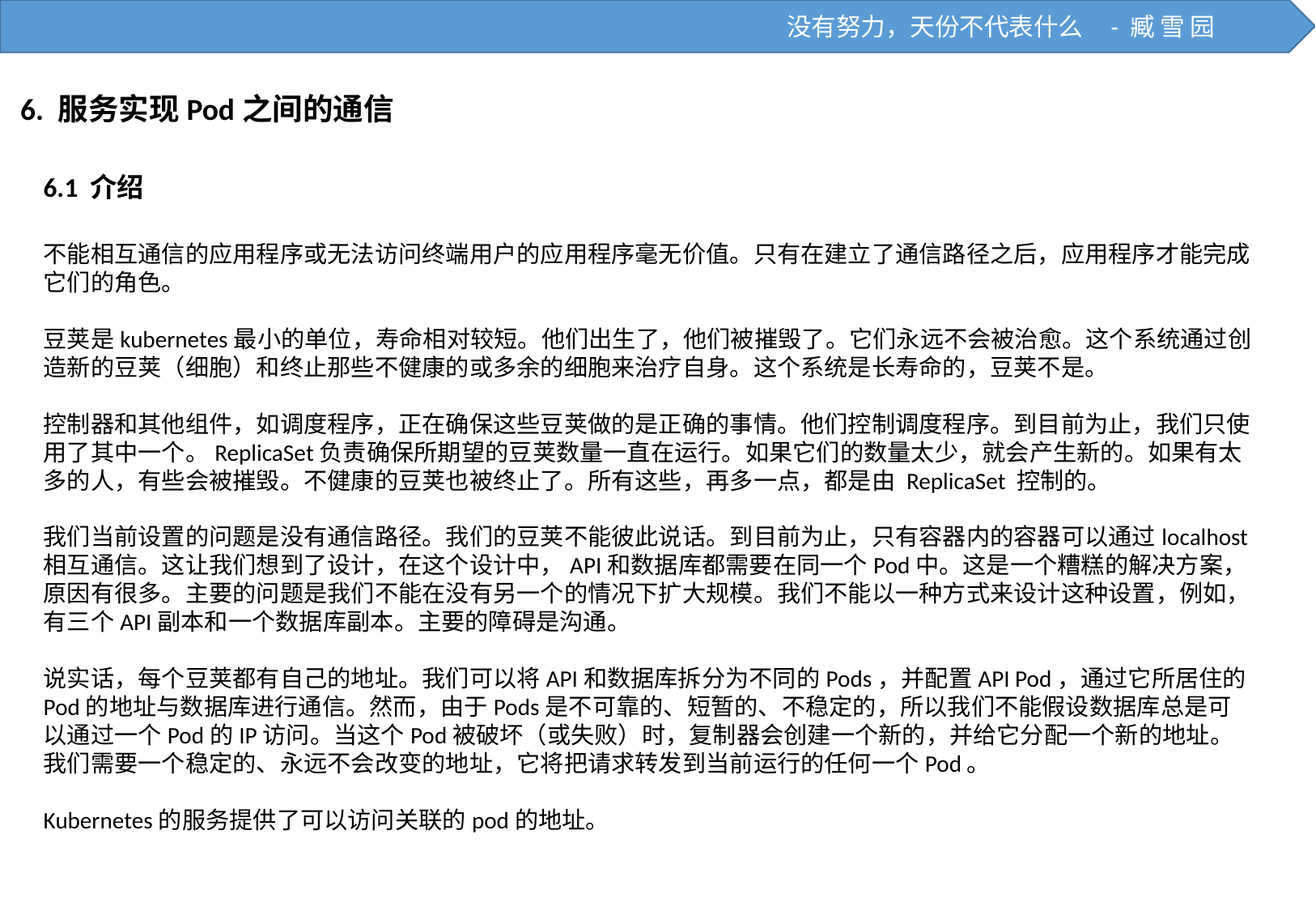

没有努力，天份不代表什么    - 臧 雪 园
6. 服务实现Pod之间的通信
6.1 介绍

不能相互通信的应用程序或无法访问终端用户的应用程序毫无价值。只有在建立了通信路径之后，应用程序才能完成它们的角色。

豆荚是kubernetes最小的单位，寿命相对较短。他们出生了，他们被摧毁了。它们永远不会被治愈。这个系统通过创造新的豆荚（细胞）和终止那些不健康的或多余的细胞来治疗自身。这个系统是长寿命的，豆荚不是。

控制器和其他组件，如调度程序，正在确保这些豆荚做的是正确的事情。他们控制调度程序。到目前为止，我们只使用了其中一个。ReplicaSet负责确保所期望的豆荚数量一直在运行。如果它们的数量太少，就会产生新的。如果有太多的人，有些会被摧毁。不健康的豆荚也被终止了。所有这些，再多一点，都是由 ReplicaSet 控制的。

我们当前设置的问题是没有通信路径。我们的豆荚不能彼此说话。到目前为止，只有容器内的容器可以通过localhost相互通信。这让我们想到了设计，在这个设计中，API和数据库都需要在同一个Pod中。这是一个糟糕的解决方案，原因有很多。主要的问题是我们不能在没有另一个的情况下扩大规模。我们不能以一种方式来设计这种设置，例如，有三个API副本和一个数据库副本。主要的障碍是沟通。

说实话，每个豆荚都有自己的地址。我们可以将API和数据库拆分为不同的Pods，并配置API Pod，通过它所居住的Pod的地址与数据库进行通信。然而，由于Pods是不可靠的、短暂的、不稳定的，所以我们不能假设数据库总是可以通过一个Pod的IP访问。当这个Pod被破坏（或失败）时，复制器会创建一个新的，并给它分配一个新的地址。我们需要一个稳定的、永远不会改变的地址，它将把请求转发到当前运行的任何一个Pod。

Kubernetes的服务提供了可以访问关联的pod的地址。